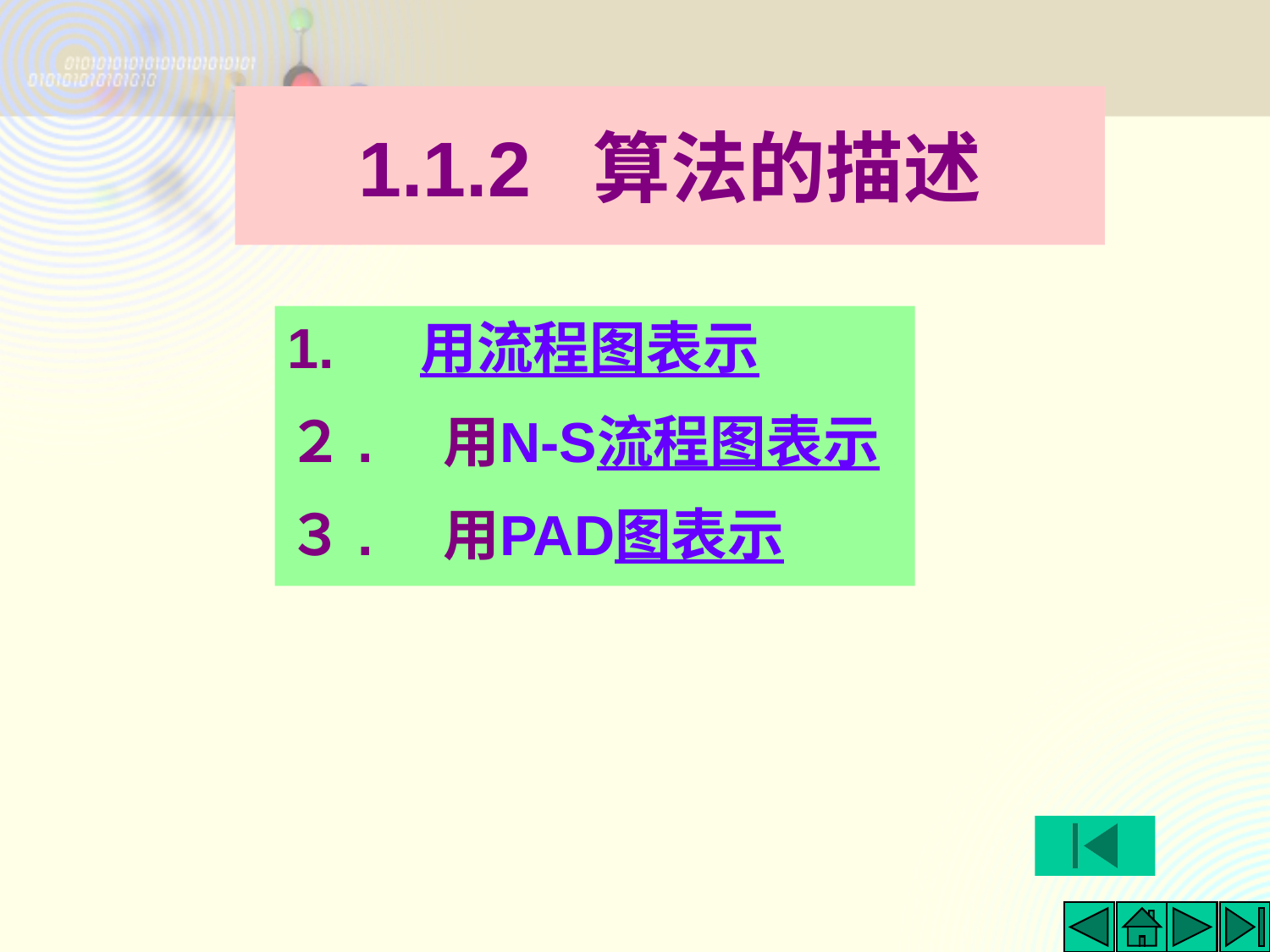

# 1.1.2  算法的描述
1. 　用流程图表示
２.　用N-S流程图表示
３.　用PAD图表示